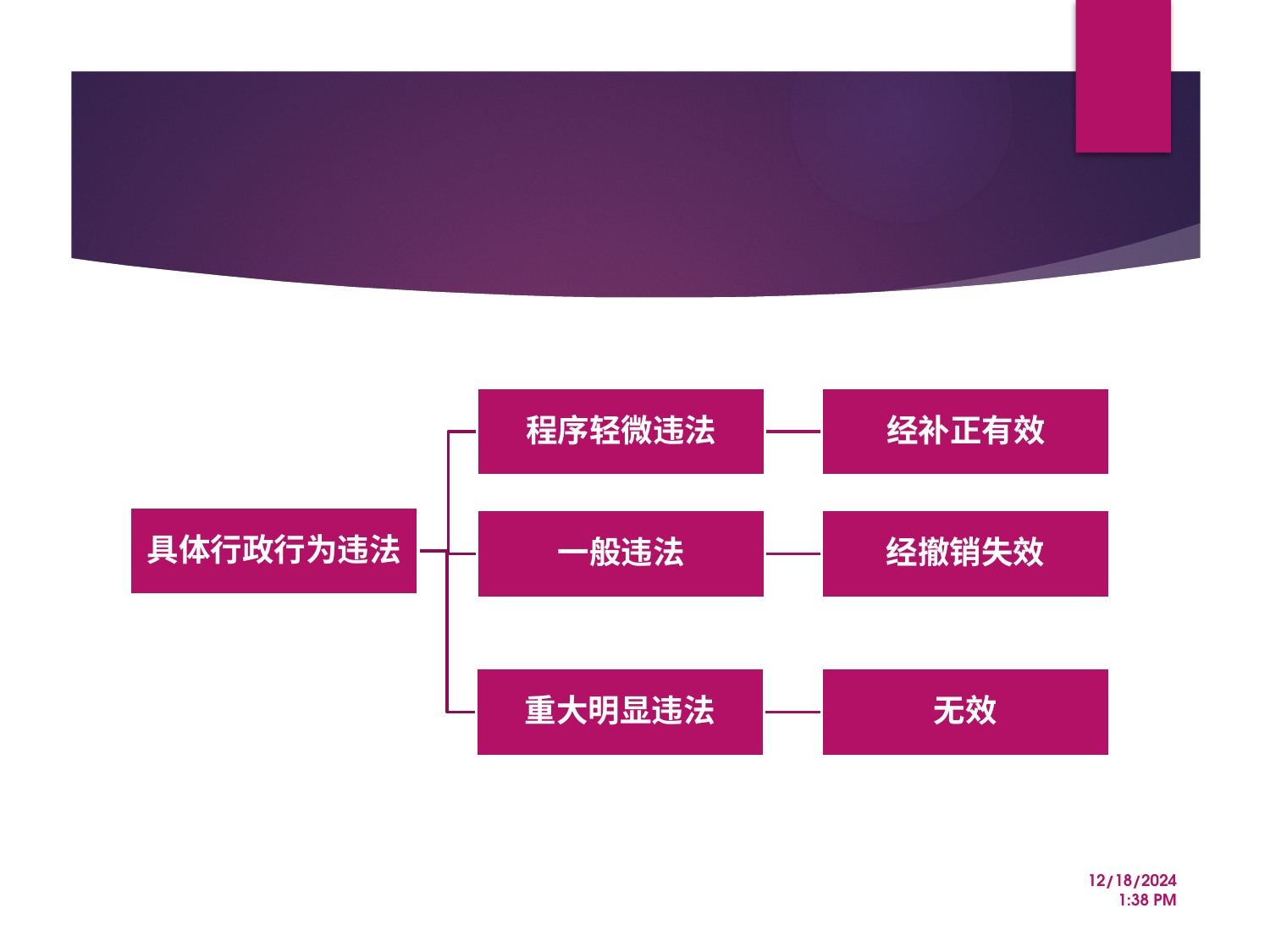

具体行政行为违法
一般违法
经撤销失效
重大明显违法
无效
程序轻微违法
经补正有效
12/18/2024 1:38 PM